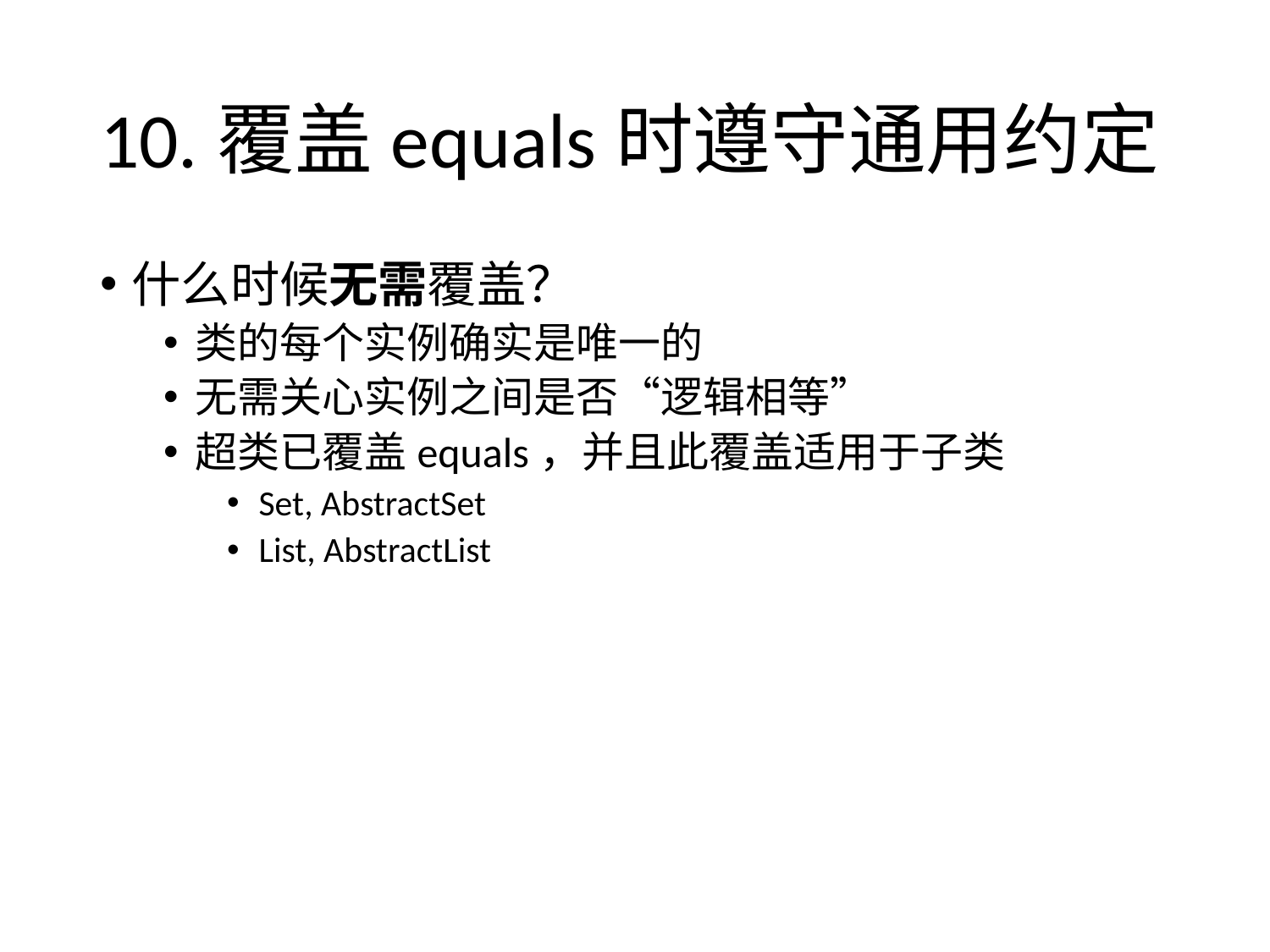

# 10.覆盖equals时遵守通用约定
什么时候无需覆盖？
类的每个实例确实是唯一的
无需关心实例之间是否“逻辑相等”
超类已覆盖equals，并且此覆盖适用于子类
Set, AbstractSet
List, AbstractList